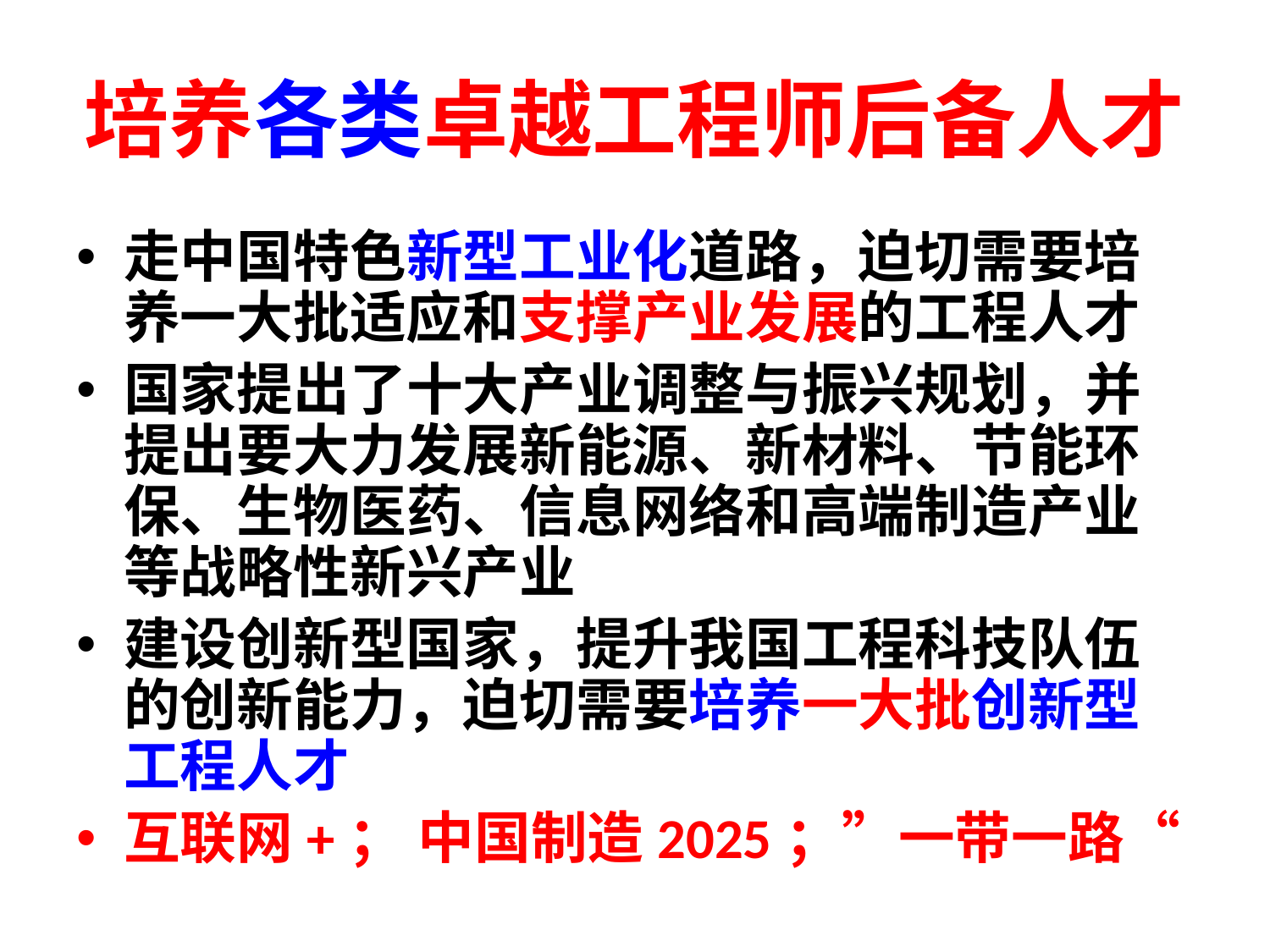

培养各类卓越工程师后备人才
走中国特色新型工业化道路，迫切需要培养一大批适应和支撑产业发展的工程人才
国家提出了十大产业调整与振兴规划，并提出要大力发展新能源、新材料、节能环保、生物医药、信息网络和高端制造产业等战略性新兴产业
建设创新型国家，提升我国工程科技队伍的创新能力，迫切需要培养一大批创新型工程人才
互联网+； 中国制造2025；”一带一路“